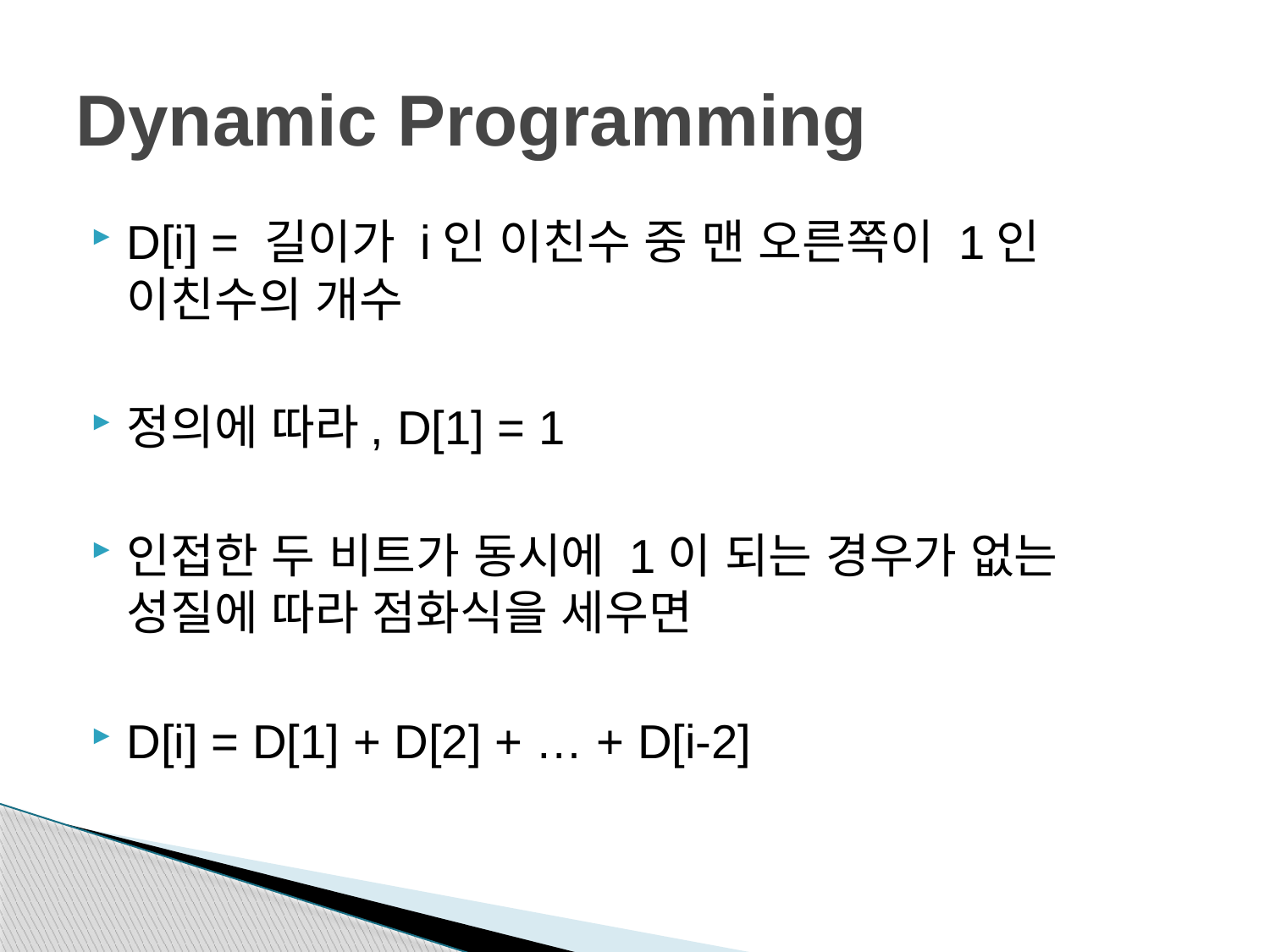

# Dynamic Programming
D[i] = 길이가 i인 이친수 중 맨 오른쪽이 1인 이친수의 개수

정의에 따라, D[1] = 1

인접한 두 비트가 동시에 1이 되는 경우가 없는 성질에 따라 점화식을 세우면

D[i] = D[1] + D[2] + … + D[i-2]